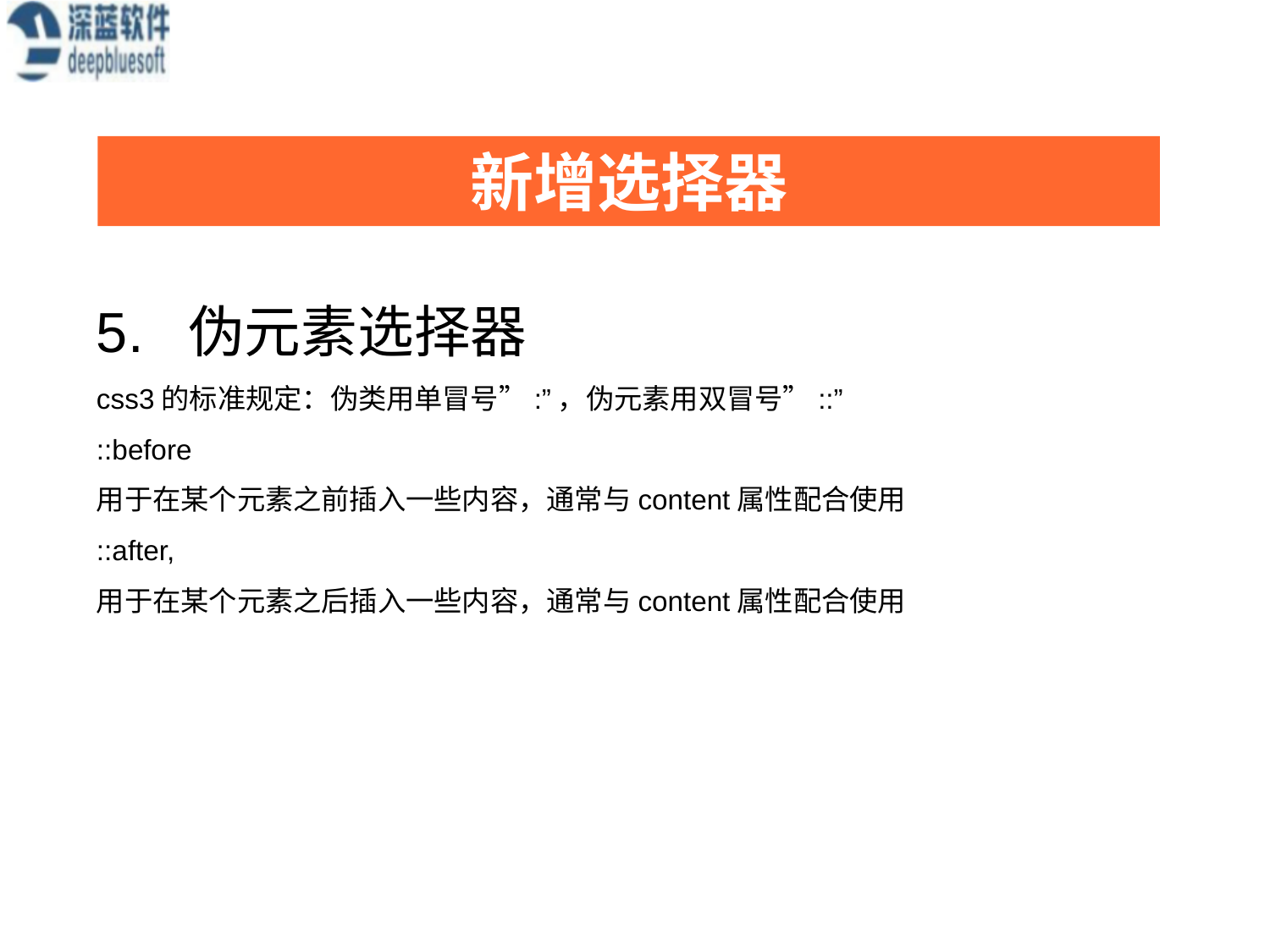

新增选择器

5.  伪元素选择器
css3的标准规定：伪类用单冒号”:”，伪元素用双冒号”::”
::before
用于在某个元素之前插入一些内容，通常与content属性配合使用
::after,
用于在某个元素之后插入一些内容，通常与content属性配合使用